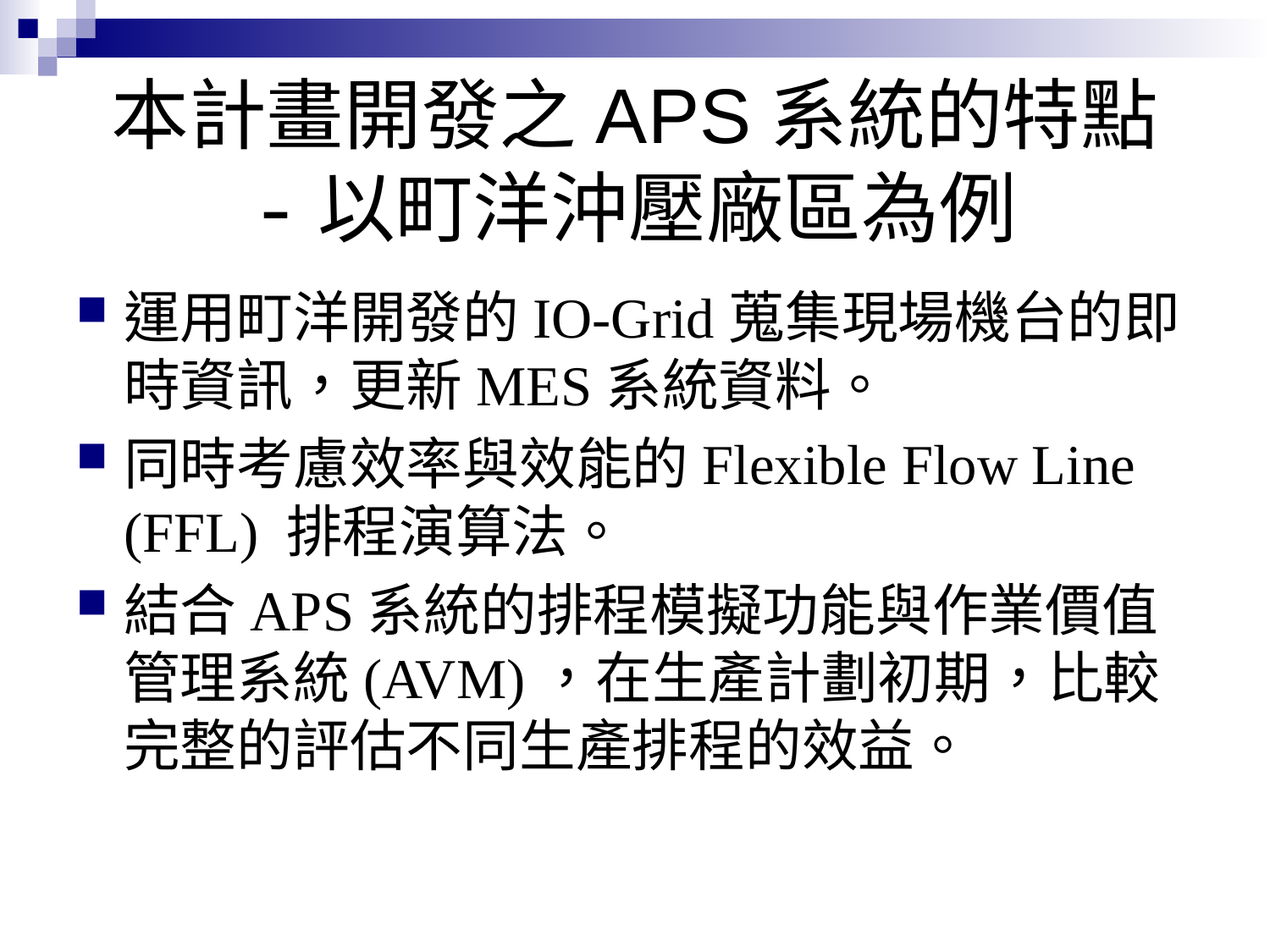

# 本計畫開發之APS系統的特點 -以町洋沖壓廠區為例
運用町洋開發的IO-Grid蒐集現場機台的即時資訊，更新MES系統資料。
同時考慮效率與效能的Flexible Flow Line (FFL) 排程演算法。
結合APS系統的排程模擬功能與作業價值管理系統(AVM)，在生產計劃初期，比較完整的評估不同生產排程的效益。